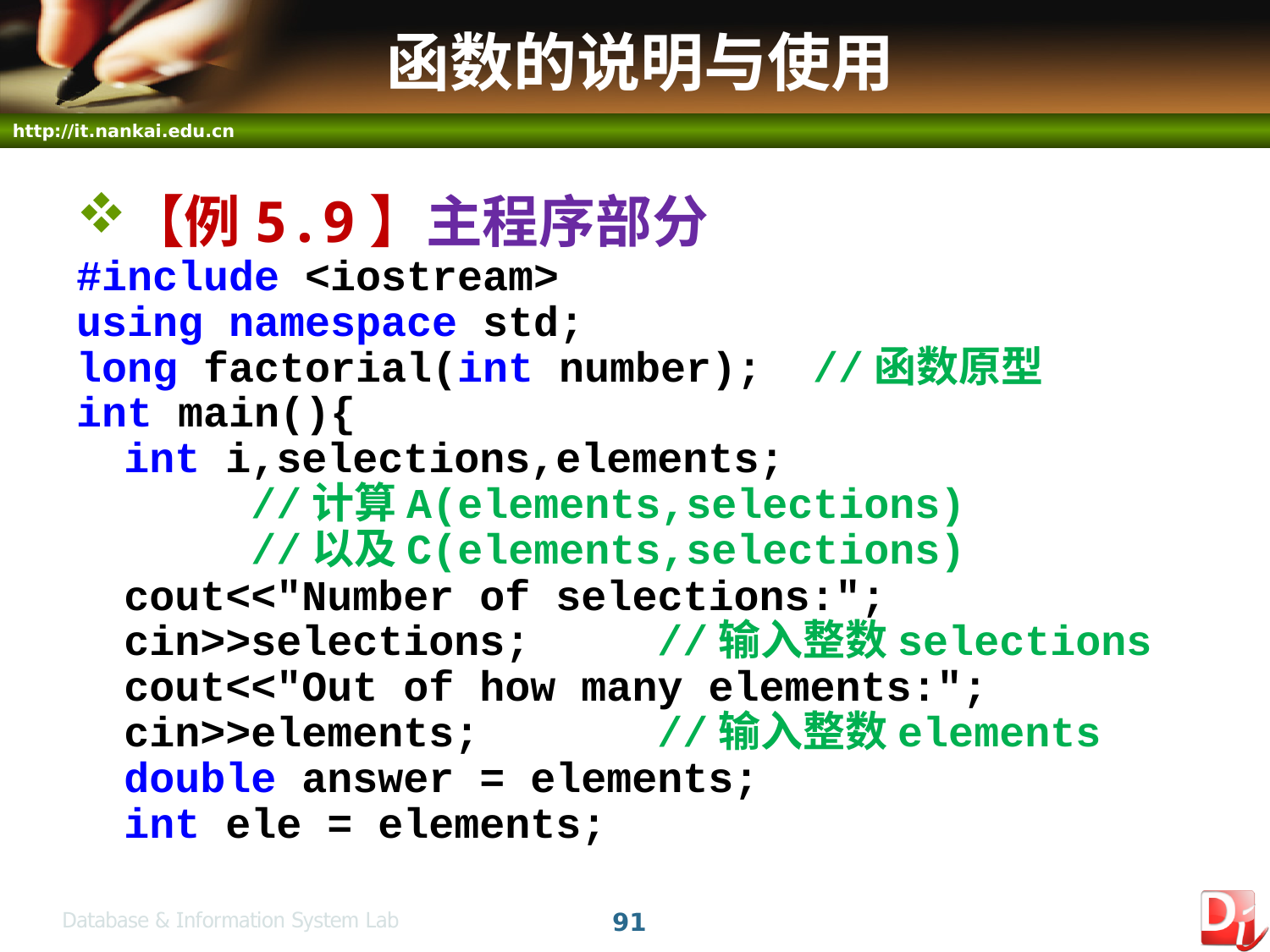

# 函数的说明与使用
【例5.9】主程序部分
#include <iostream>
using namespace std;
long factorial(int number);  //函数原型
int main(){
	int i,selections,elements;
		//计算A(elements,selections)
		//以及C(elements,selections)
	cout<<"Number of selections:";
	cin>>selections;     //输入整数selections
	cout<<"Out of how many elements:";
	cin>>elements;       //输入整数elements
	double answer = elements;
	int ele = elements;
91
Database & Information System Lab